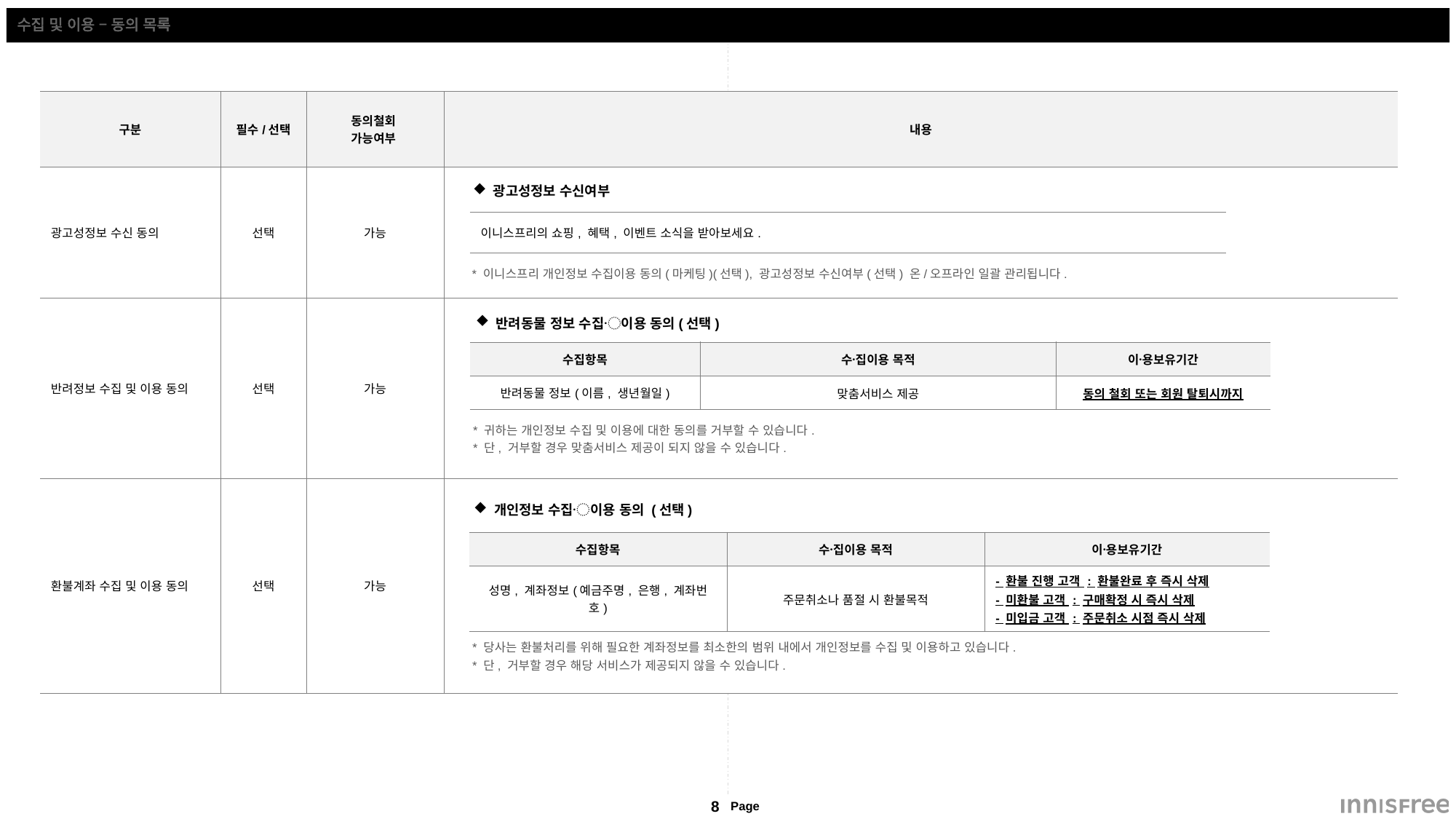

# 수집 및 이용 – 동의 목록
| 구분 | 필수/선택 | 동의철회 가능여부 | 내용 |
| --- | --- | --- | --- |
| 광고성정보 수신 동의 | 선택 | 가능 |  |
| 반려정보 수집 및 이용 동의 | 선택 | 가능 |  |
| 환불계좌 수집 및 이용 동의 | 선택 | 가능 |  |
광고성정보 수신여부
| 이니스프리의 쇼핑, 혜택, 이벤트 소식을 받아보세요. |
| --- |
* 이니스프리 개인정보 수집이용 동의(마케팅)(선택), 광고성정보 수신여부(선택) 온/오프라인 일괄 관리됩니다.
반려동물 정보 수집〮이용 동의(선택)
| 수집항목 | 수집〮이용 목적 | 이용〮보유기간 |
| --- | --- | --- |
| 반려동물 정보(이름, 생년월일) | 맞춤서비스 제공 | 동의 철회 또는 회원 탈퇴시까지 |
* 귀하는 개인정보 수집 및 이용에 대한 동의를 거부할 수 있습니다.
* 단, 거부할 경우 맞춤서비스 제공이 되지 않을 수 있습니다.
개인정보 수집〮이용 동의 (선택)
| 수집항목 | 수집〮이용 목적 | 이용〮보유기간 |
| --- | --- | --- |
| 성명, 계좌정보(예금주명, 은행, 계좌번호) | 주문취소나 품절 시 환불목적 | - 환불 진행 고객 : 환불완료 후 즉시 삭제 - 미환불 고객 : 구매확정 시 즉시 삭제 - 미입금 고객 : 주문취소 시점 즉시 삭제 |
* 당사는 환불처리를 위해 필요한 계좌정보를 최소한의 범위 내에서 개인정보를 수집 및 이용하고 있습니다.
* 단, 거부할 경우 해당 서비스가 제공되지 않을 수 있습니다.